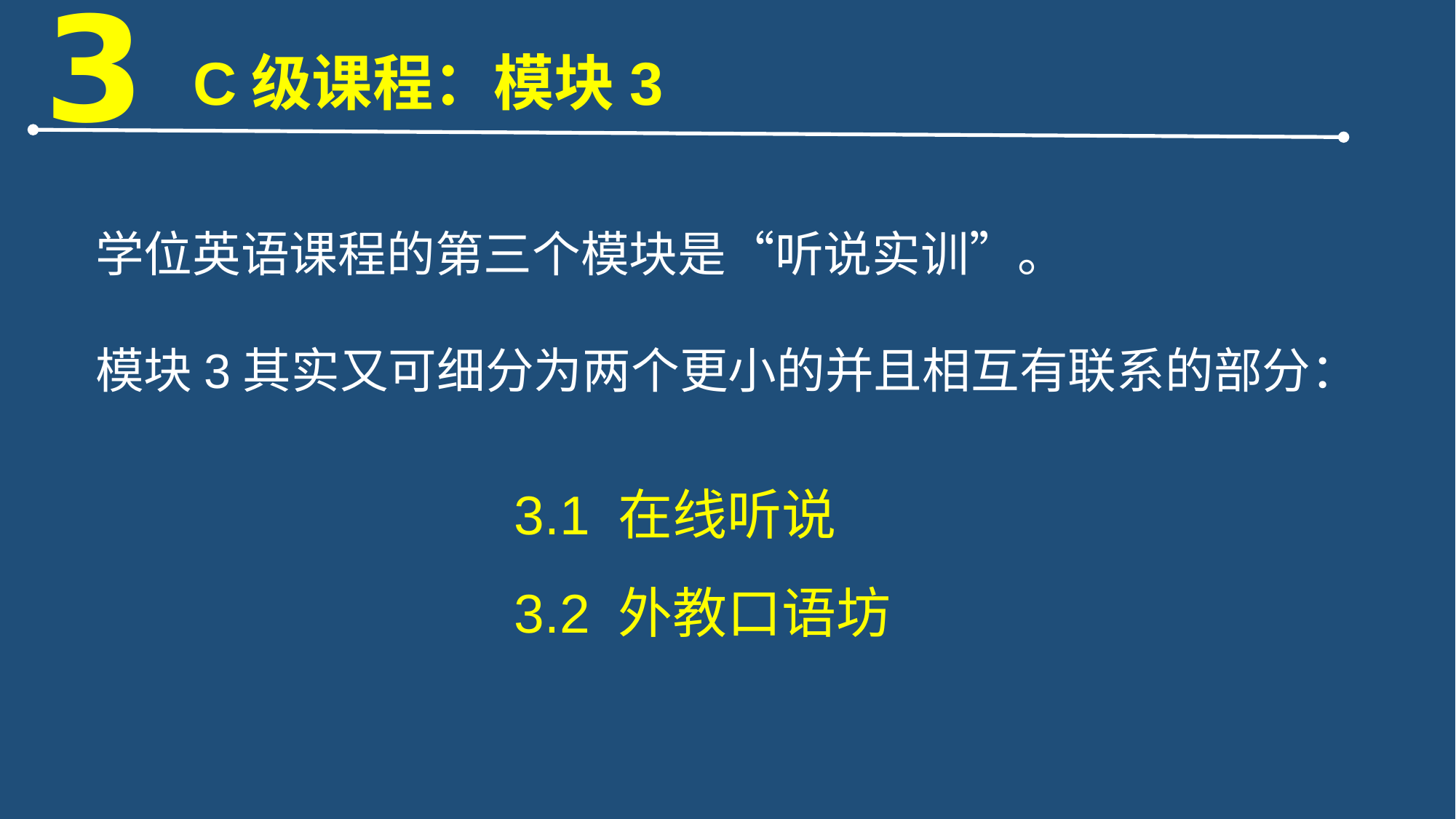

3
C级课程：模块3
学位英语课程的第三个模块是“听说实训”。

模块3其实又可细分为两个更小的并且相互有联系的部分：
3.1 在线听说
3.2 外教口语坊